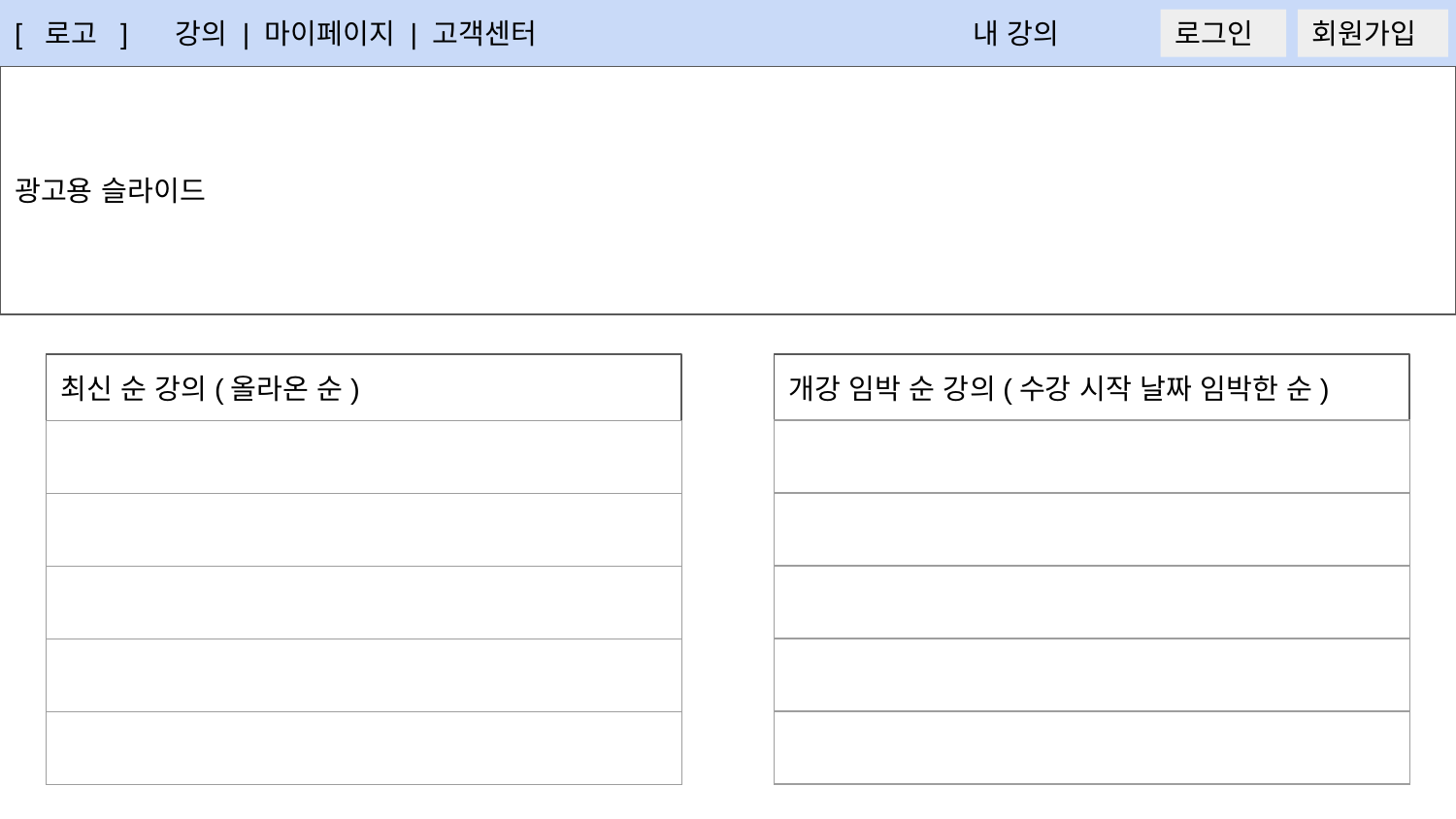

[  로고  ]     강의 | 마이페이지 | 고객센터
index
내 강의
로그인
회원가입
광고용 슬라이드
최신 순 강의(올라온 순)
개강 임박 순 강의(수강 시작 날짜 임박한 순)
|  |
| --- |
|  |
|  |
|  |
|  |
|  |
| --- |
|  |
|  |
|  |
|  |
Copyright all right reserved coDream.